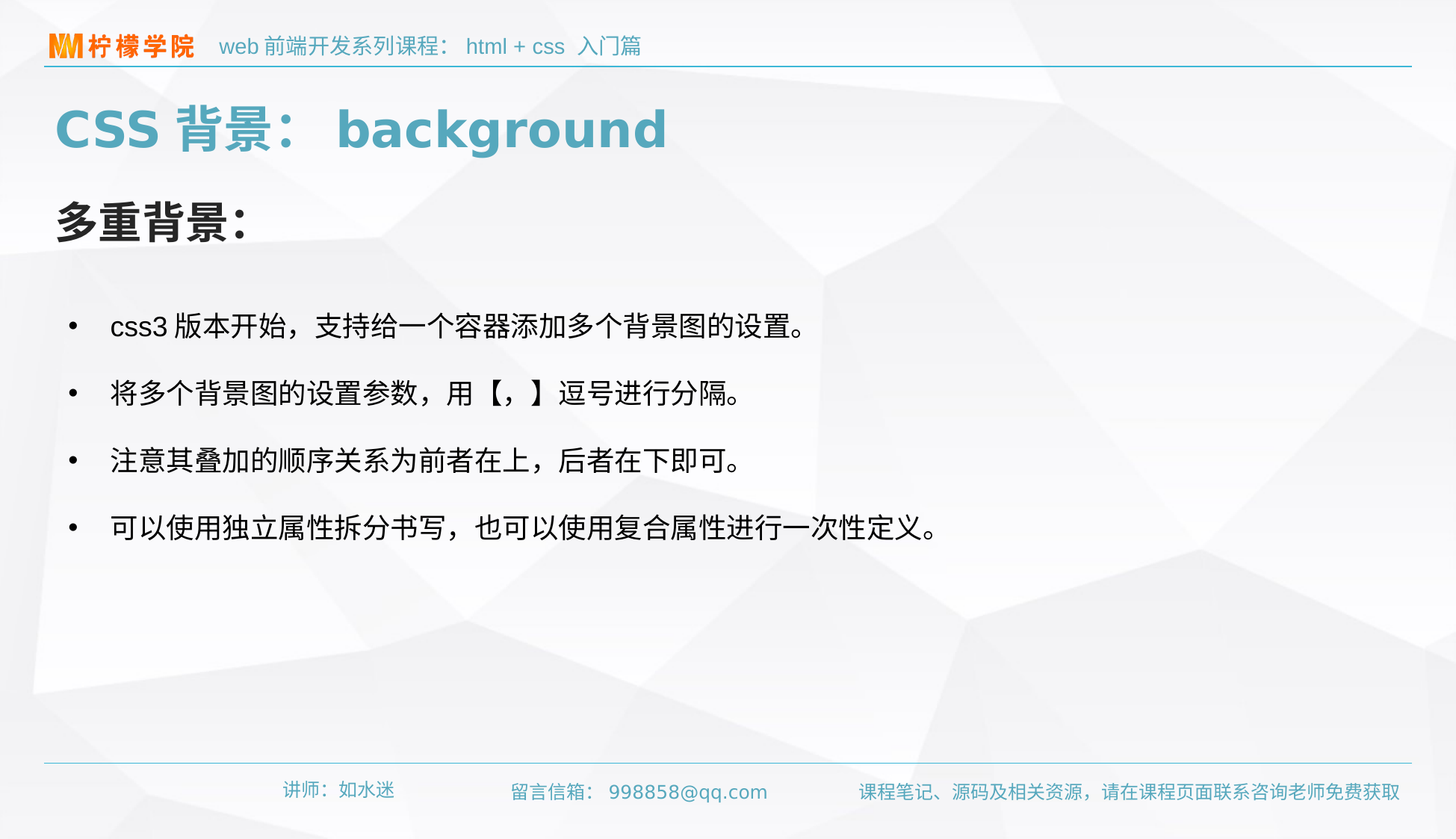

CSS背景：background
多重背景：
css3版本开始，支持给一个容器添加多个背景图的设置。
将多个背景图的设置参数，用【，】逗号进行分隔。
注意其叠加的顺序关系为前者在上，后者在下即可。
可以使用独立属性拆分书写，也可以使用复合属性进行一次性定义。